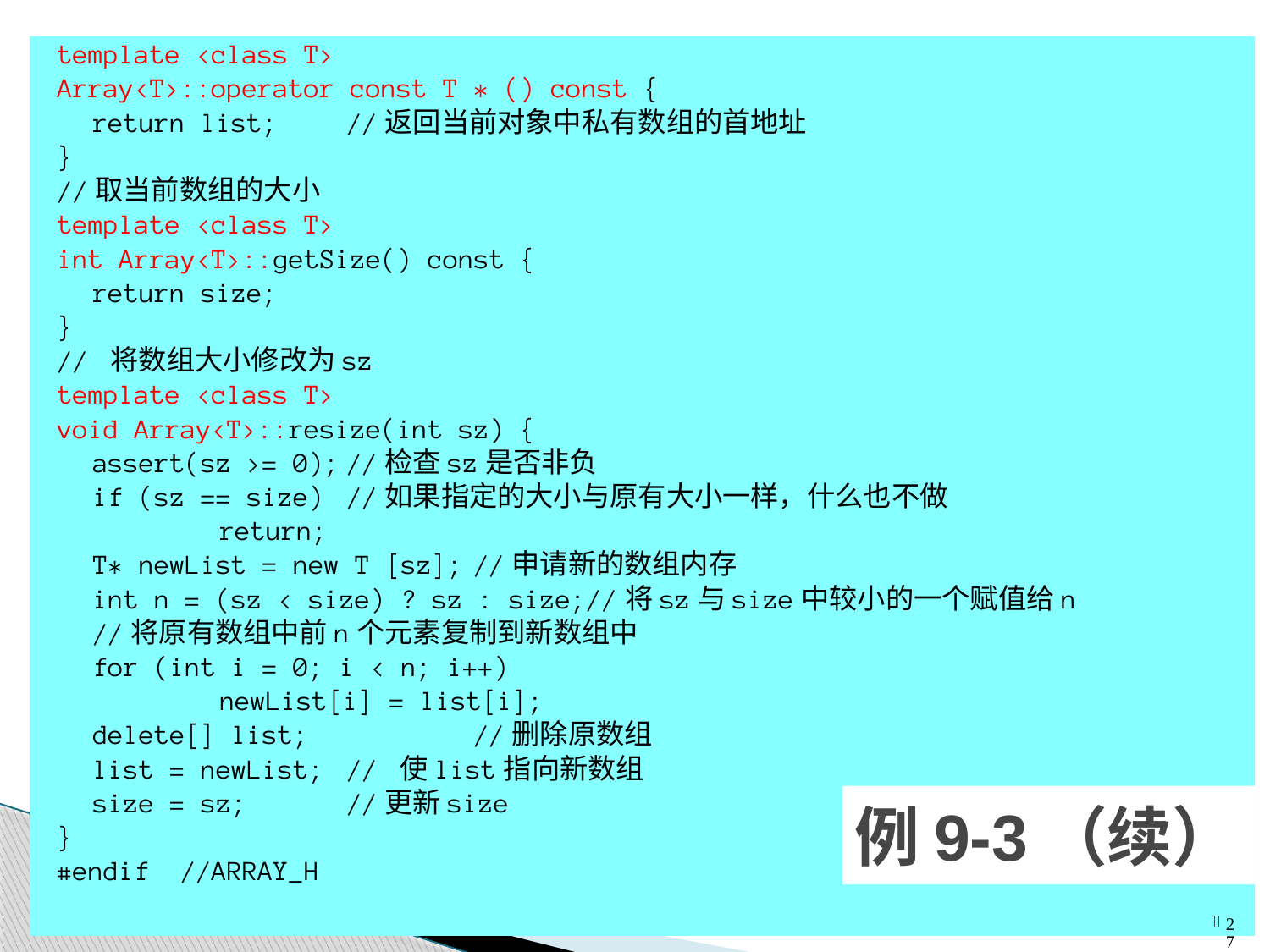

template <class T>
Array<T>::operator const T * () const {
	return list;	//返回当前对象中私有数组的首地址
}
//取当前数组的大小
template <class T>
int Array<T>::getSize() const {
	return size;
}
// 将数组大小修改为sz
template <class T>
void Array<T>::resize(int sz) {
	assert(sz >= 0);	//检查sz是否非负
	if (sz == size)	//如果指定的大小与原有大小一样，什么也不做
		return;
	T* newList = new T [sz];	//申请新的数组内存
	int n = (sz < size) ? sz : size;//将sz与size中较小的一个赋值给n
	//将原有数组中前n个元素复制到新数组中
	for (int i = 0; i < n; i++)
		newList[i] = list[i];
	delete[] list;		//删除原数组
	list = newList;	// 使list指向新数组
	size = sz;	//更新size
}
#endif  //ARRAY_H

# 例9-3（续）
27